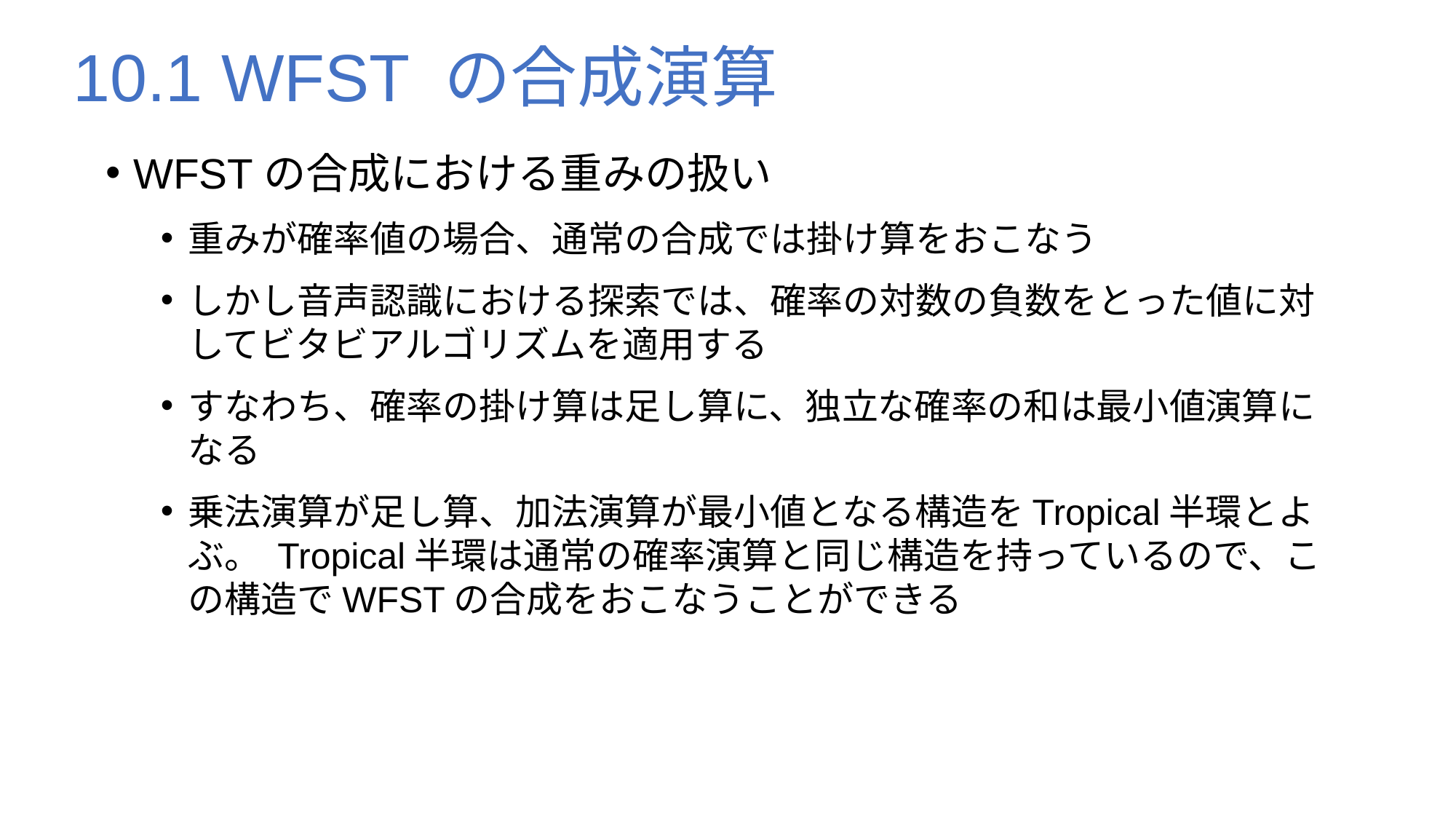

# 10.1 WFST の合成演算
WFSTの合成における重みの扱い
重みが確率値の場合、通常の合成では掛け算をおこなう
しかし音声認識における探索では、確率の対数の負数をとった値に対してビタビアルゴリズムを適用する
すなわち、確率の掛け算は足し算に、独立な確率の和は最小値演算になる
乗法演算が足し算、加法演算が最小値となる構造をTropical半環とよぶ。 Tropical半環は通常の確率演算と同じ構造を持っているので、この構造でWFSTの合成をおこなうことができる